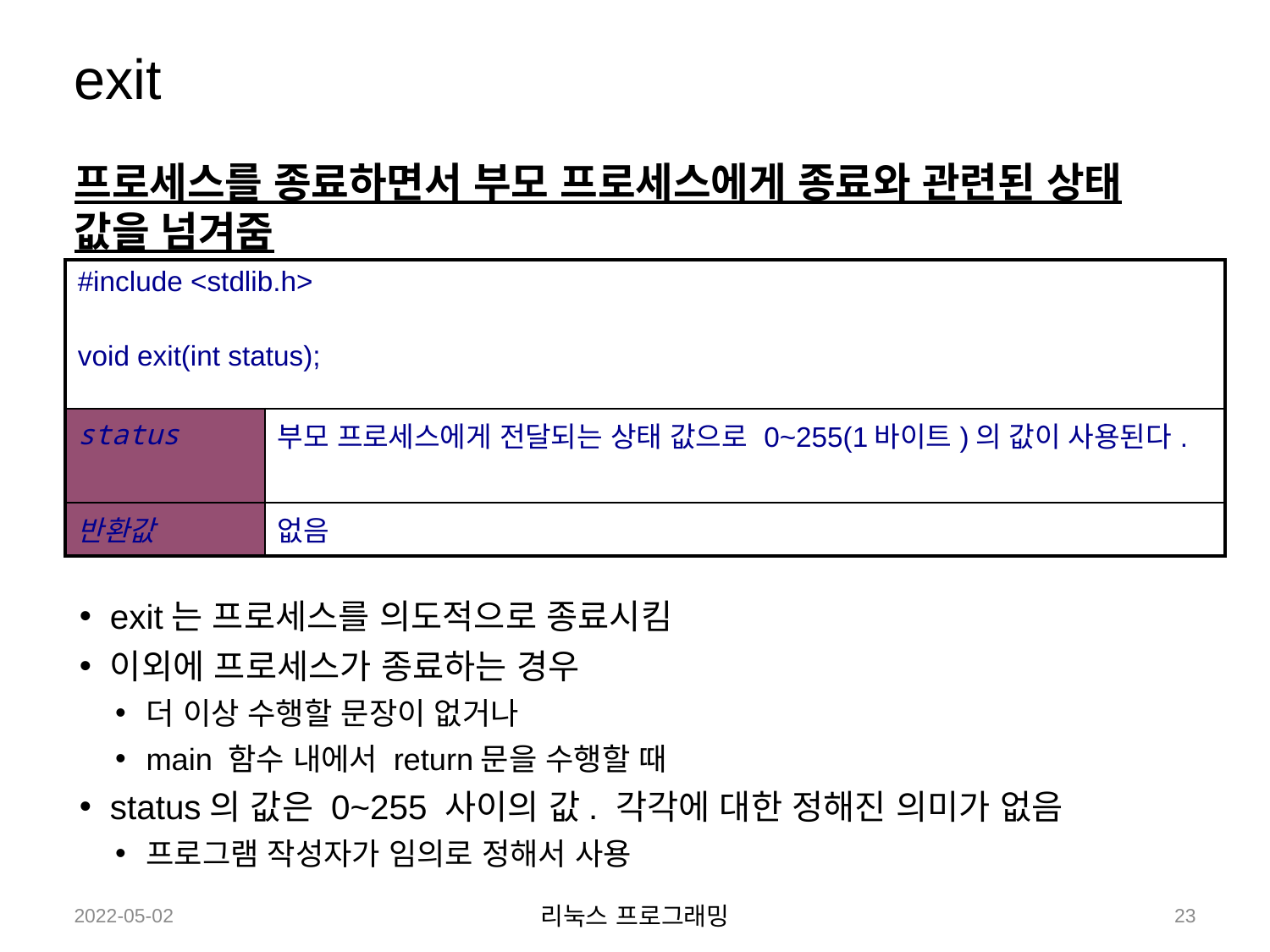

# exit
프로세스를 종료하면서 부모 프로세스에게 종료와 관련된 상태 값을 넘겨줌

exit는 프로세스를 의도적으로 종료시킴
이외에 프로세스가 종료하는 경우
더 이상 수행할 문장이 없거나
main 함수 내에서 return문을 수행할 때
status의 값은 0~255 사이의 값. 각각에 대한 정해진 의미가 없음
프로그램 작성자가 임의로 정해서 사용

| #include <stdlib.h> void exit(int status); |  |
| --- | --- |
| status | 부모 프로세스에게 전달되는 상태 값으로 0~255(1바이트)의 값이 사용된다. |
| 반환값 | 없음 |
2022-05-02
리눅스 프로그래밍
23